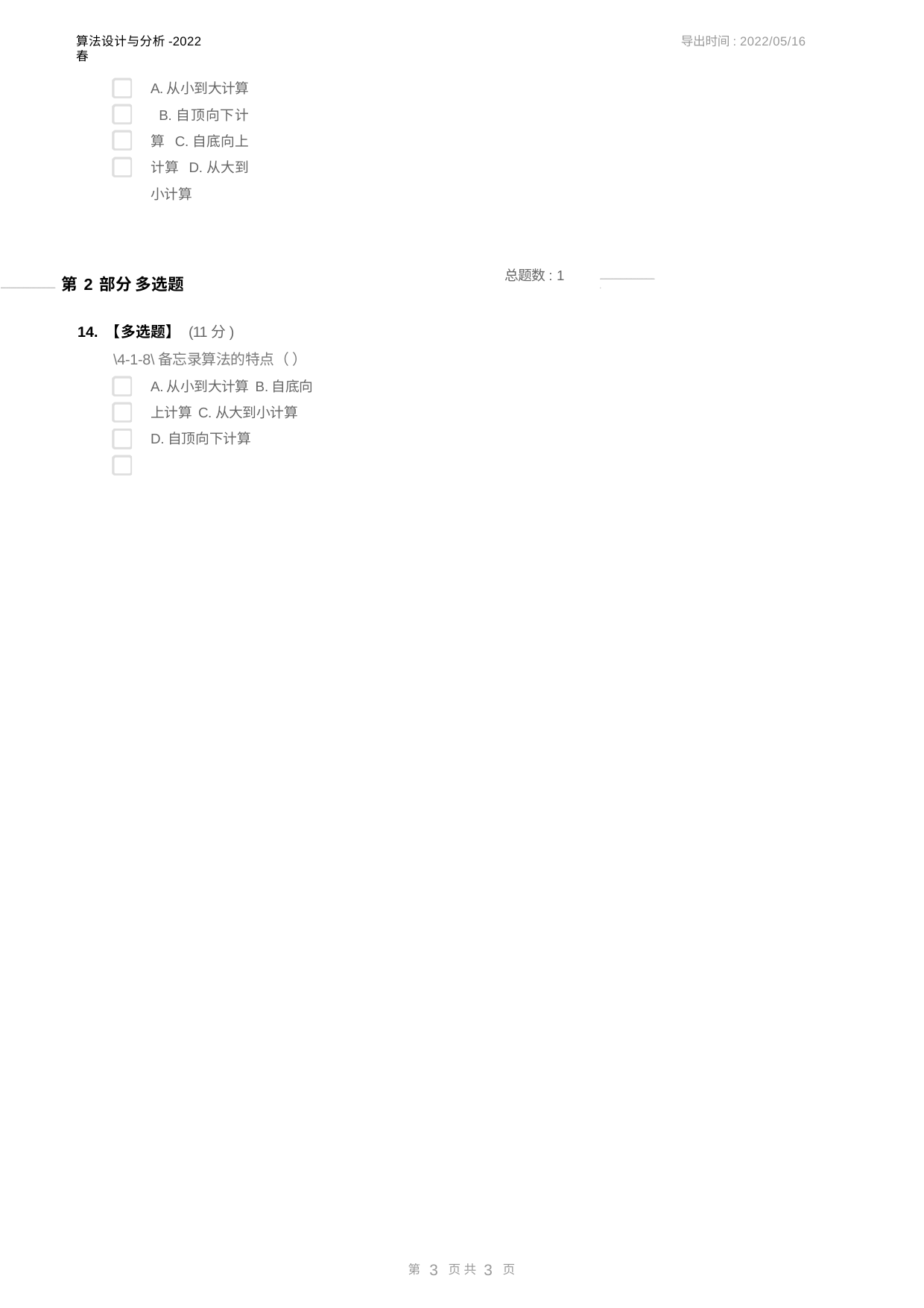

算法设计与分析-2022春
导出时间: 2022/05/16
A.从小到大计算  B.自顶向下计算  C.自底向上计算  D.从大到小计算

........................................................................................................................ 第2部分 多选题
总题数: 1
........................................................................................................................
.
.
14. 【多选题】 (11分)
\4-1-8\备忘录算法的特点（ ）  A.从小到大计算 B.自底向上计算 C.从大到小计算 D.自顶向下计算

第	页共	页
3
3